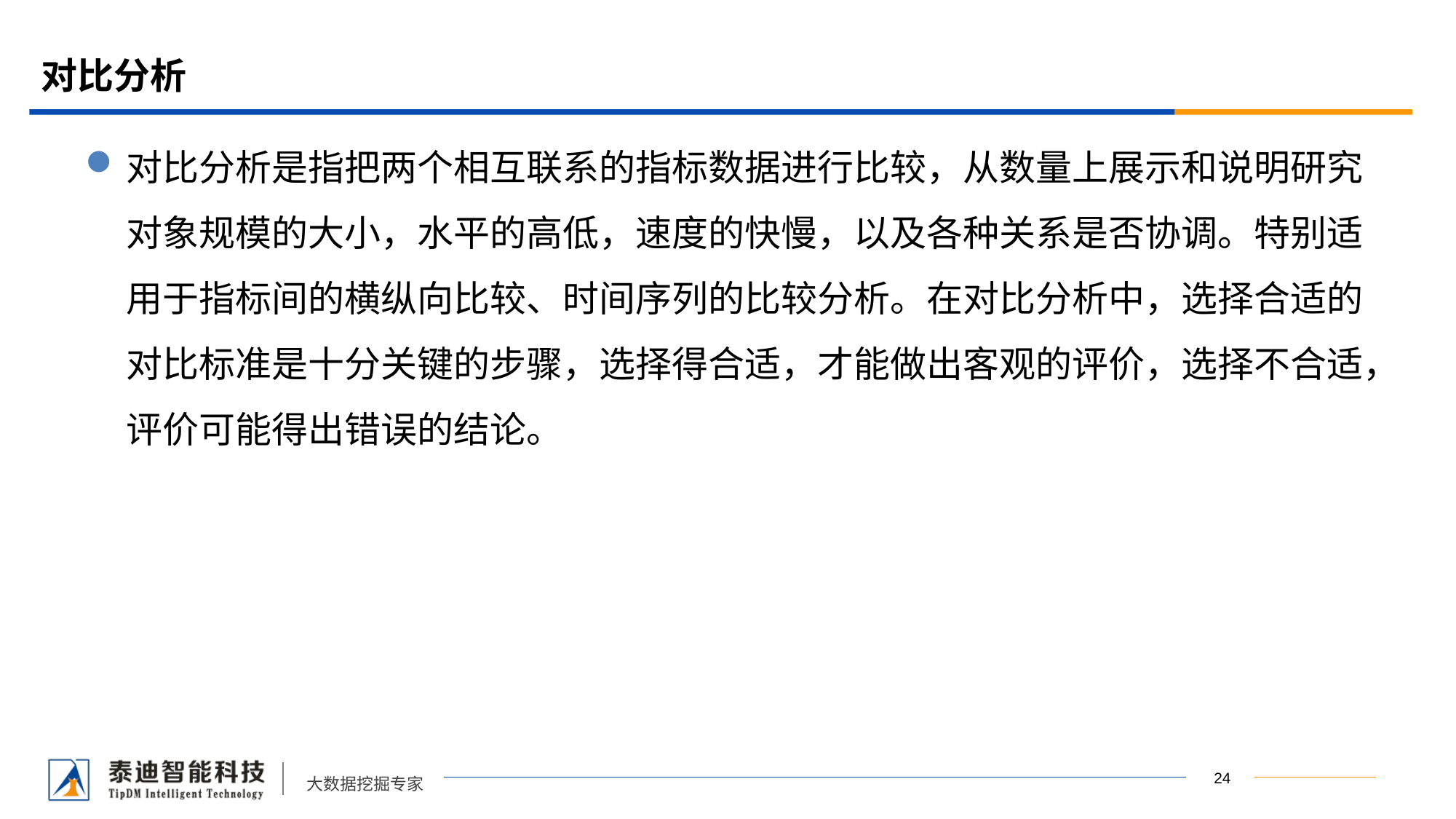

# 对比分析
对比分析是指把两个相互联系的指标数据进行比较，从数量上展示和说明研究对象规模的大小，水平的高低，速度的快慢，以及各种关系是否协调。特别适用于指标间的横纵向比较、时间序列的比较分析。在对比分析中，选择合适的对比标准是十分关键的步骤，选择得合适，才能做出客观的评价，选择不合适，评价可能得出错误的结论。